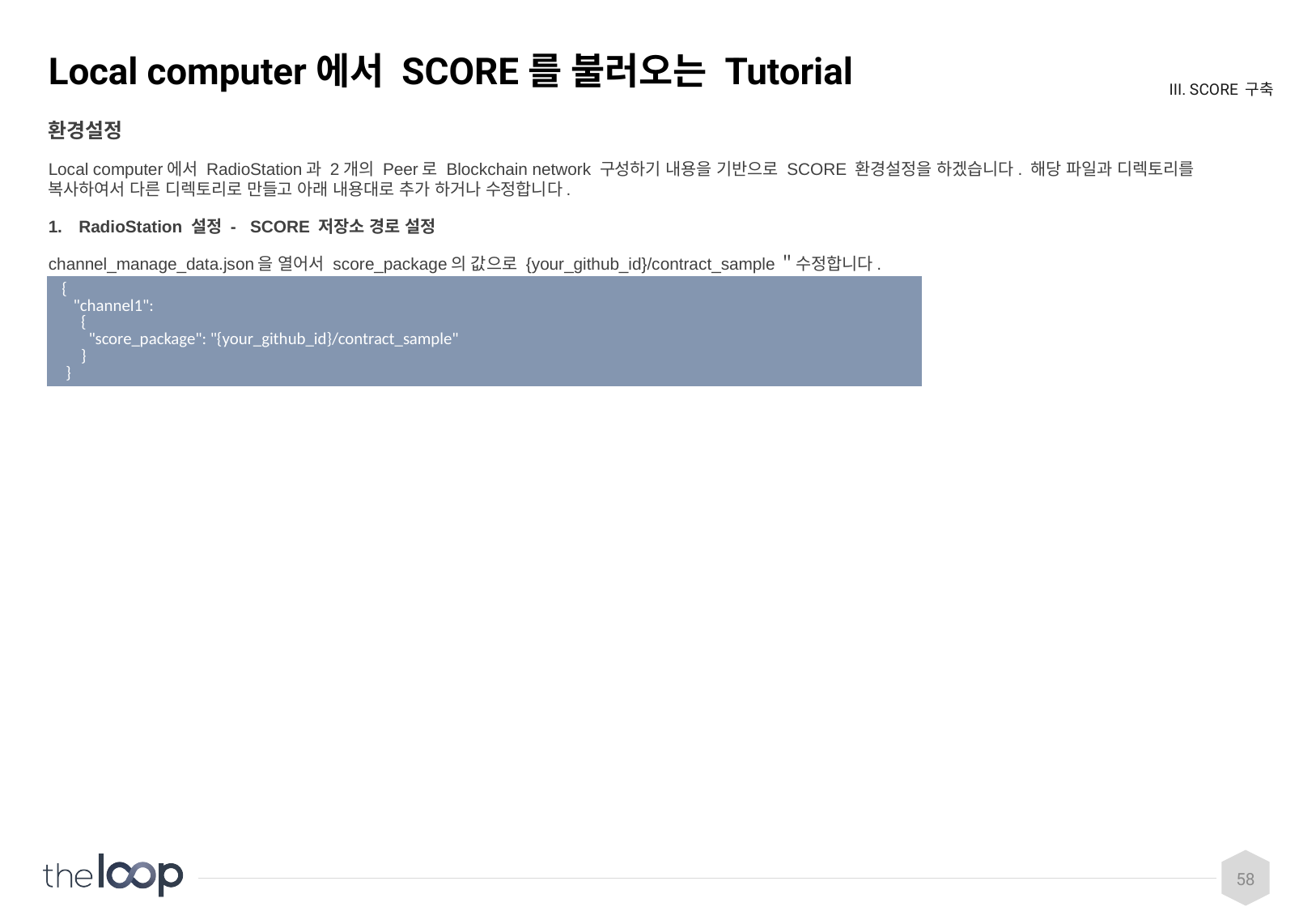

# Local computer에서 SCORE를 불러오는 Tutorial
III. SCORE 구축
환경설정
Local computer에서 RadioStation과 2개의 Peer로 Blockchain network 구성하기 내용을 기반으로 SCORE 환경설정을 하겠습니다. 해당 파일과 디렉토리를 복사하여서 다른 디렉토리로 만들고 아래 내용대로 추가 하거나 수정합니다.
RadioStation 설정 -   SCORE 저장소 경로 설정
channel_manage_data.json을 열어서 score_package의 값으로 {your_github_id}/contract_sample＂수정합니다.

| { "channel1": { "score\_package": "{your\_github\_id}/contract\_sample" } } |
| --- |
58